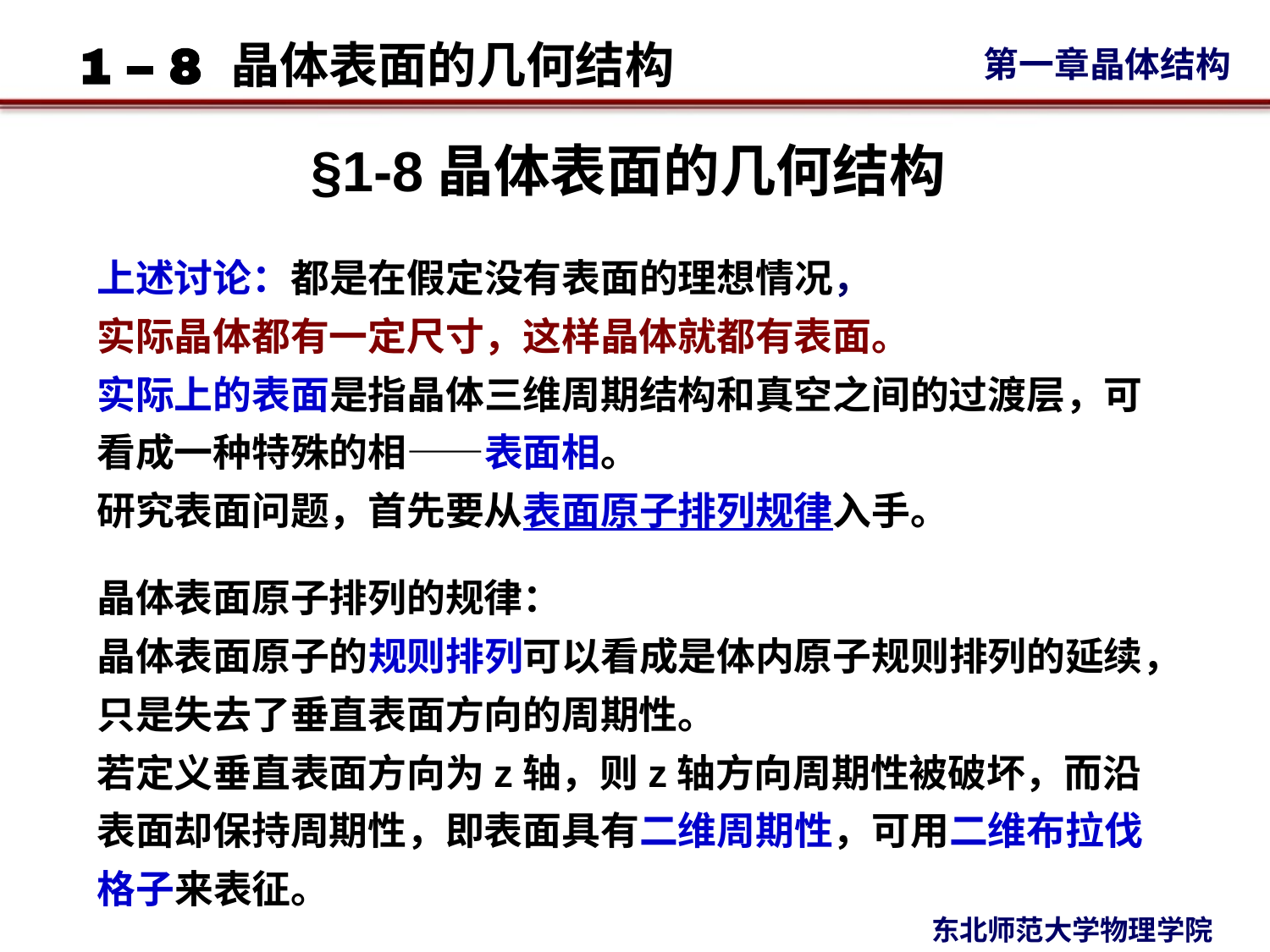

# §1-8晶体表面的几何结构
上述讨论：都是在假定没有表面的理想情况，
实际晶体都有一定尺寸，这样晶体就都有表面。
实际上的表面是指晶体三维周期结构和真空之间的过渡层，可看成一种特殊的相——表面相。
研究表面问题，首先要从表面原子排列规律入手。
晶体表面原子排列的规律：
晶体表面原子的规则排列可以看成是体内原子规则排列的延续，只是失去了垂直表面方向的周期性。
若定义垂直表面方向为z轴，则z轴方向周期性被破坏，而沿表面却保持周期性，即表面具有二维周期性，可用二维布拉伐格子来表征。